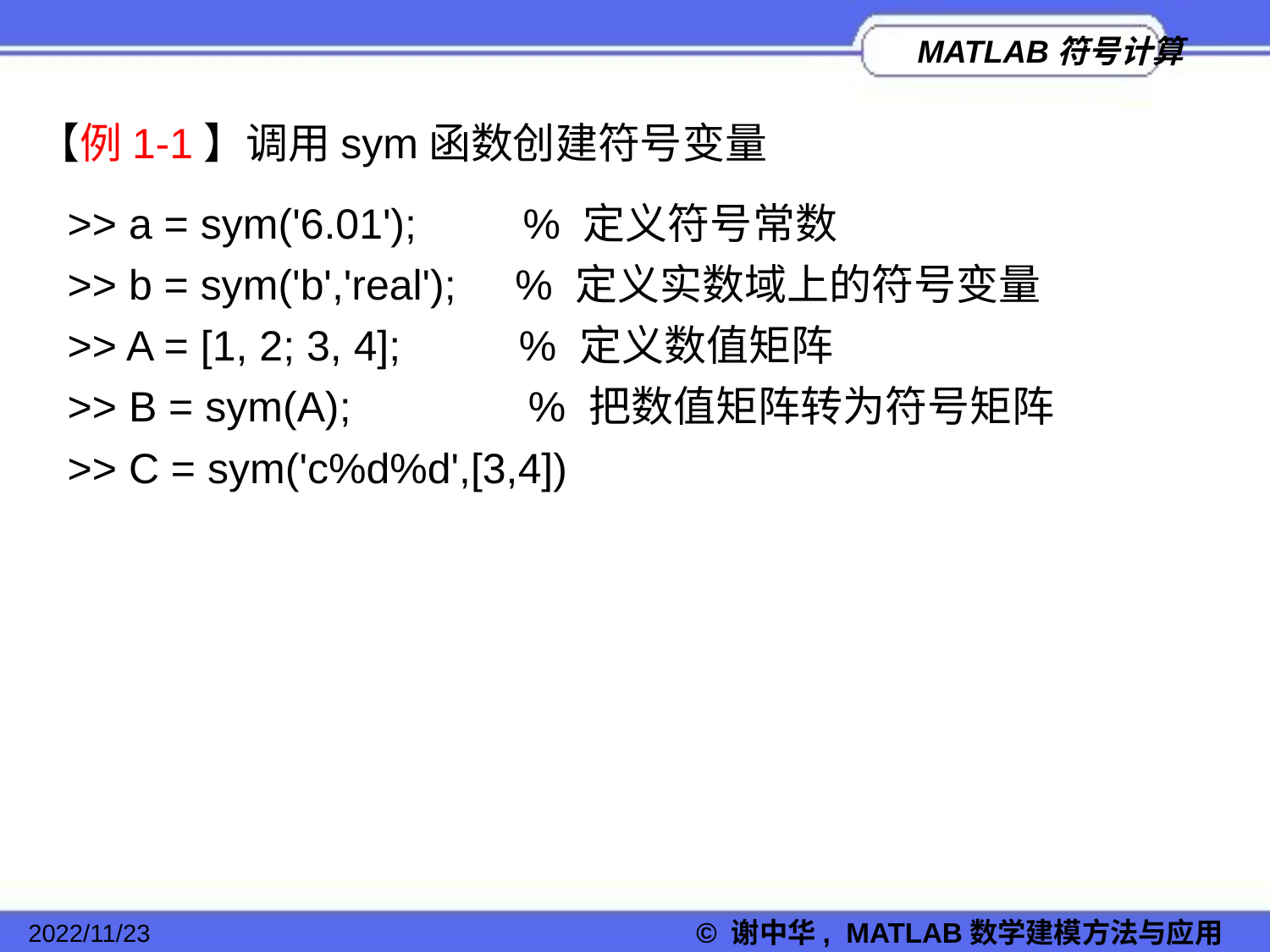

【例1-1】调用sym函数创建符号变量
>> a = sym('6.01');         % 定义符号常数
>> b = sym('b','real');     % 定义实数域上的符号变量
>> A = [1, 2; 3, 4];          % 定义数值矩阵
>> B = sym(A);               % 把数值矩阵转为符号矩阵
>> C = sym('c%d%d',[3,4])
2022/11/23
© 谢中华,  MATLAB数学建模方法与应用